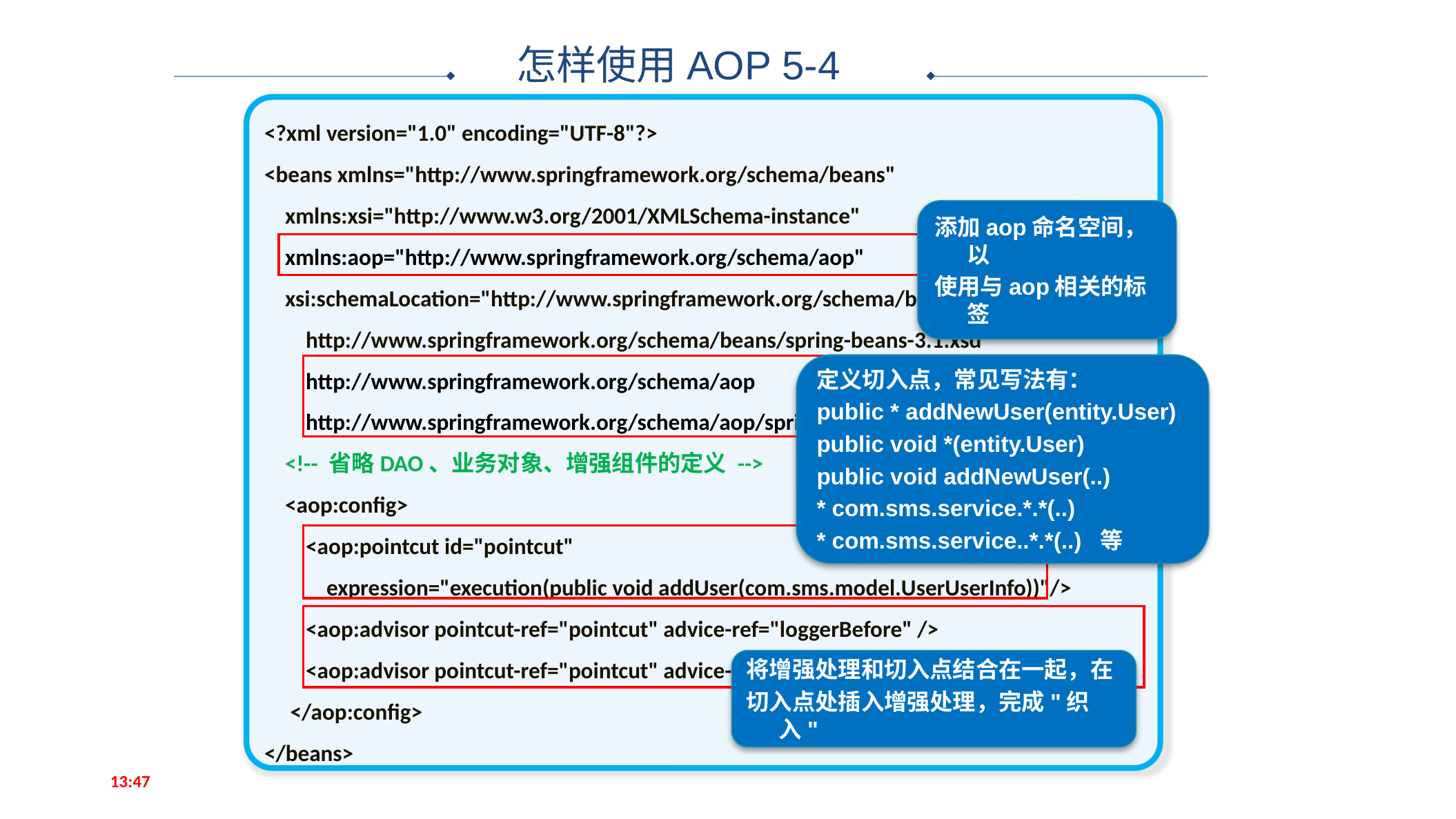

怎样使用AOP 5-4
<?xml version="1.0" encoding="UTF-8"?>
<beans xmlns="http://www.springframework.org/schema/beans"
    xmlns:xsi="http://www.w3.org/2001/XMLSchema-instance"
    xmlns:aop="http://www.springframework.org/schema/aop"
    xsi:schemaLocation="http://www.springframework.org/schema/beans
        http://www.springframework.org/schema/beans/spring-beans-3.1.xsd
        http://www.springframework.org/schema/aop
        http://www.springframework.org/schema/aop/spring-aop-3.1.xsd">
    <!-- 省略DAO、业务对象、增强组件的定义 -->
    <aop:config>
        <aop:pointcut id="pointcut"
            expression="execution(public void addUser(com.sms.model.UserUserInfo))"/>
        <aop:advisor pointcut-ref="pointcut" advice-ref="loggerBefore" />
        <aop:advisor pointcut-ref="pointcut" advice-ref="loggerAfterReturning"  />
     </aop:config>
</beans>

添加aop命名空间，以
使用与aop相关的标签
定义切入点，常见写法有：
public * addNewUser(entity.User)
public void *(entity.User)
public void addNewUser(..)
* com.sms.service.*.*(..)
* com.sms.service..*.*(..)  等

将增强处理和切入点结合在一起，在
切入点处插入增强处理，完成"织入"
13:47